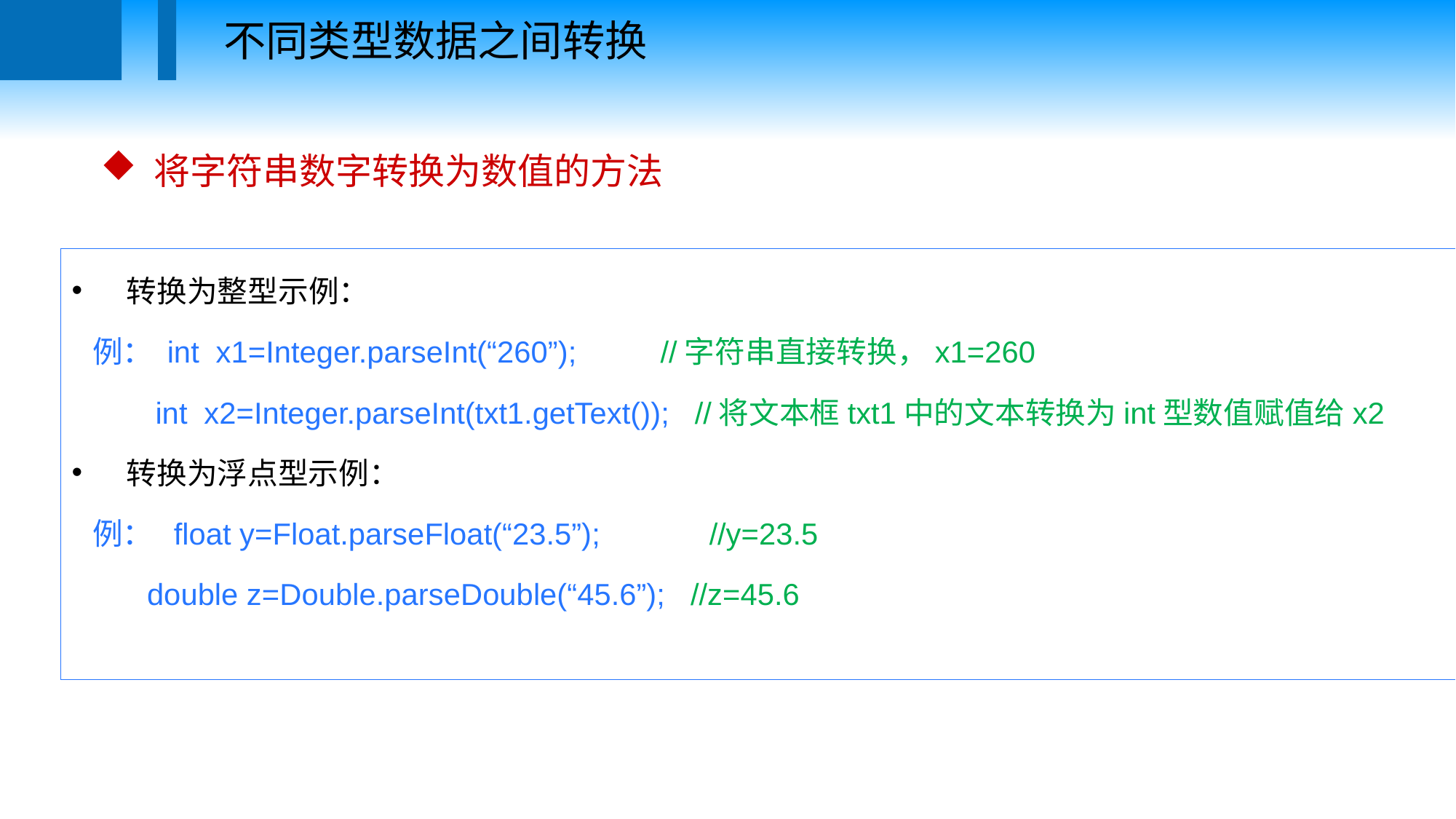

不同类型数据之间转换
 将字符串数字转换为数值的方法
转换为整型示例：
  例： int  x1=Integer.parseInt(“260”);          //字符串直接转换，x1=260
          int  x2=Integer.parseInt(txt1.getText());   //将文本框txt1中的文本转换为int型数值赋值给x2
转换为浮点型示例：
  例：  float y=Float.parseFloat(“23.5”);             //y=23.5
         double z=Double.parseDouble(“45.6”);   //z=45.6